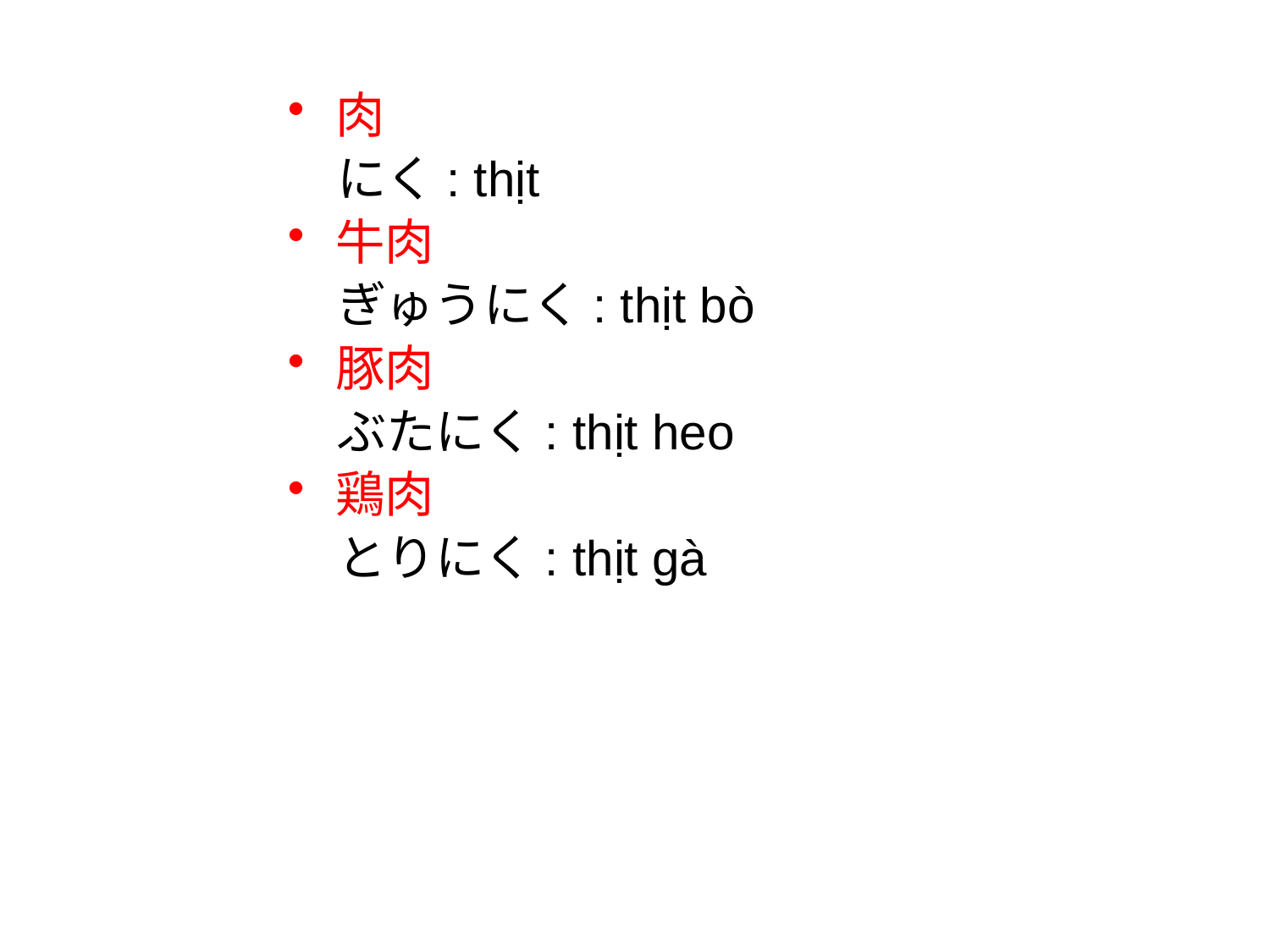

肉
　にく: thịt
牛肉
　ぎゅうにく: thịt bò
豚肉
　ぶたにく: thịt heo
鶏肉
　とりにく: thịt gà